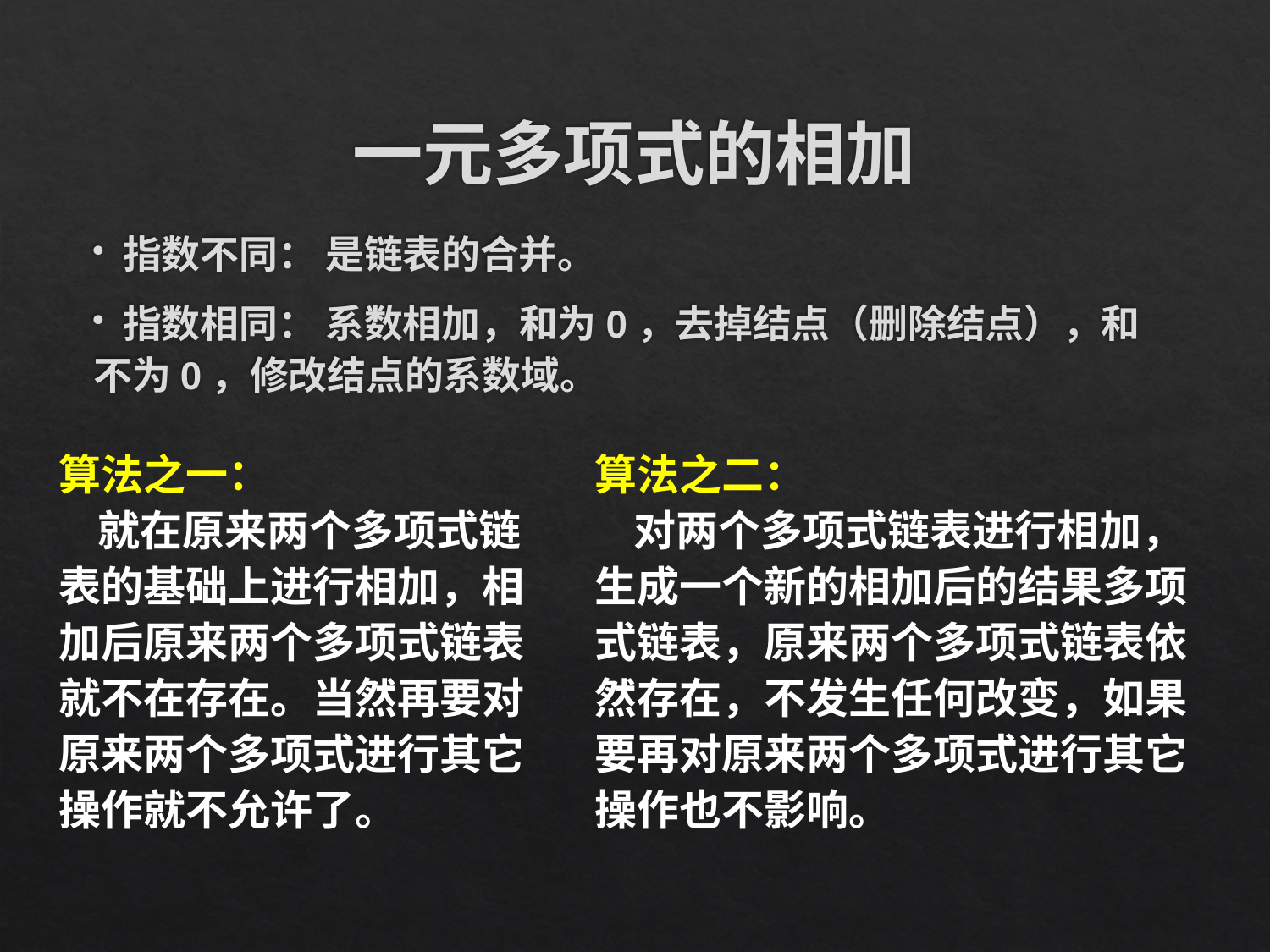

# 一元多项式的相加
 指数不同： 是链表的合并。
 指数相同： 系数相加，和为0，去掉结点（删除结点），和不为0，修改结点的系数域。
算法之一：
   就在原来两个多项式链表的基础上进行相加，相加后原来两个多项式链表就不在存在。当然再要对原来两个多项式进行其它操作就不允许了。
算法之二：
   对两个多项式链表进行相加，生成一个新的相加后的结果多项式链表，原来两个多项式链表依然存在，不发生任何改变，如果要再对原来两个多项式进行其它操作也不影响。